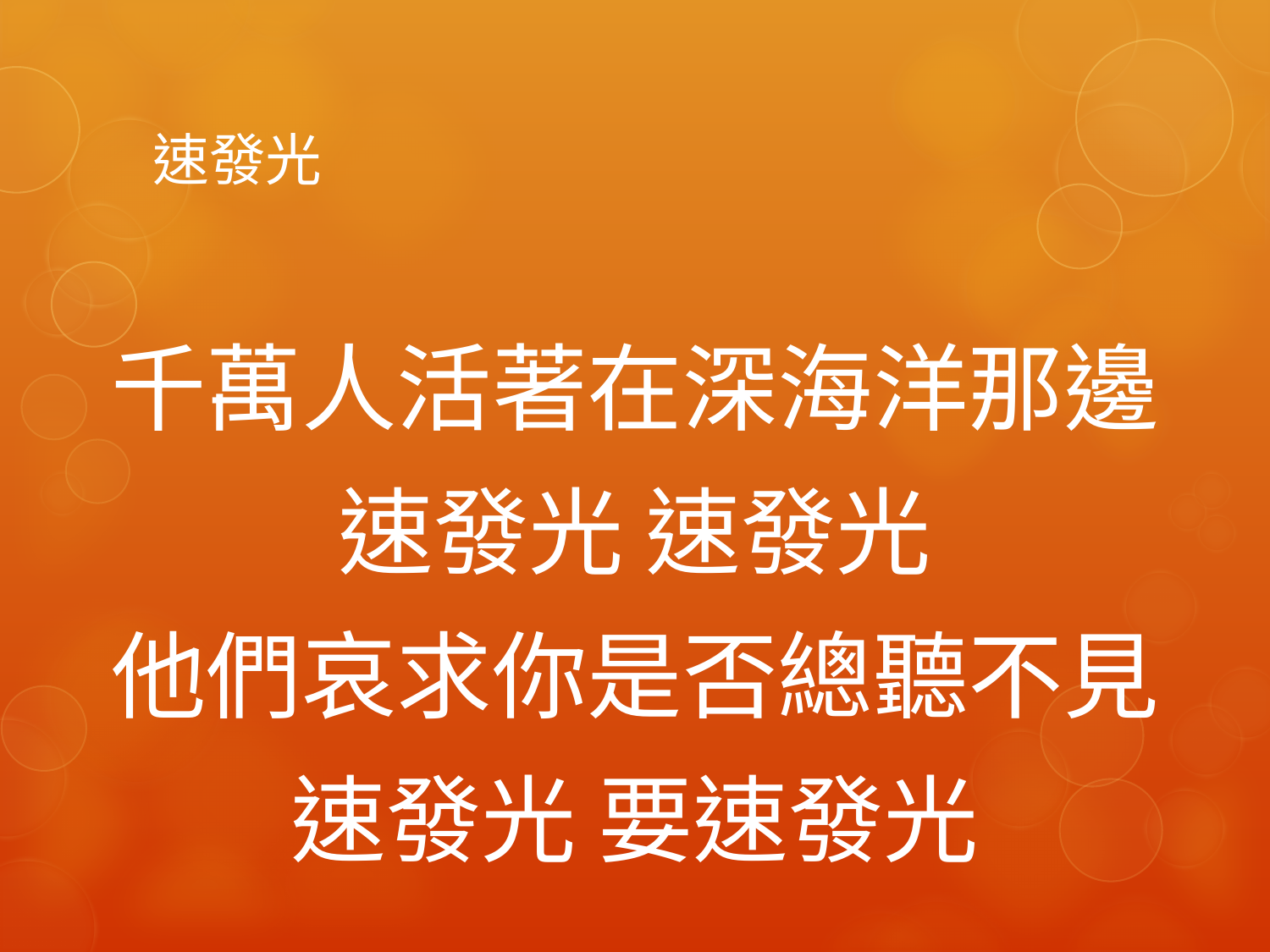

# 速發光
千萬人活著在深海洋那邊
速發光 速發光
他們哀求你是否總聽不見
速發光 要速發光